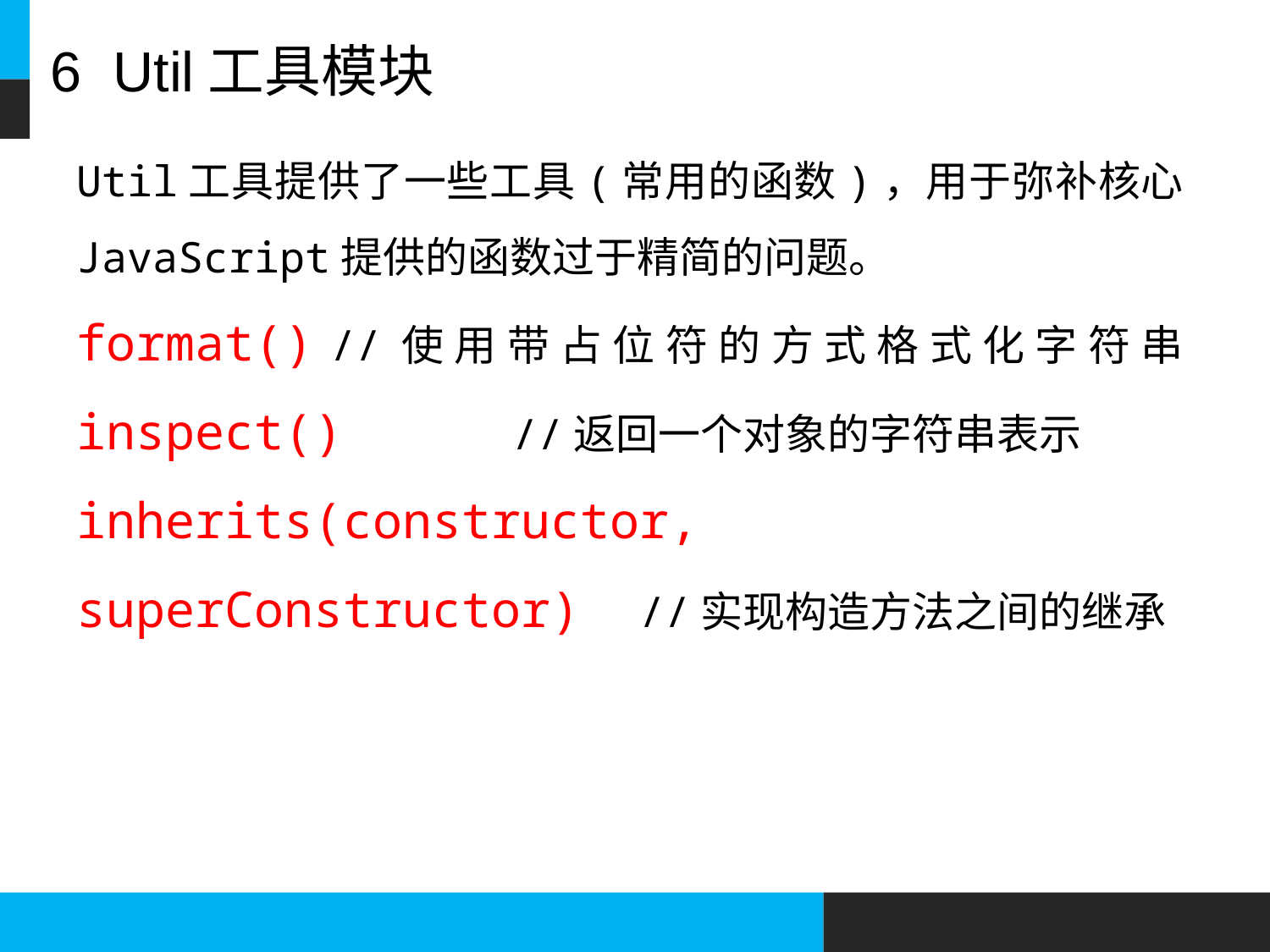

# 6  Util工具模块
Util工具提供了一些工具(常用的函数)，用于弥补核心JavaScript提供的函数过于精简的问题。
format()	//使用带占位符的方式格式化字符串inspect()	  //返回一个对象的字符串表示
inherits(constructor, superConstructor)  //实现构造方法之间的继承